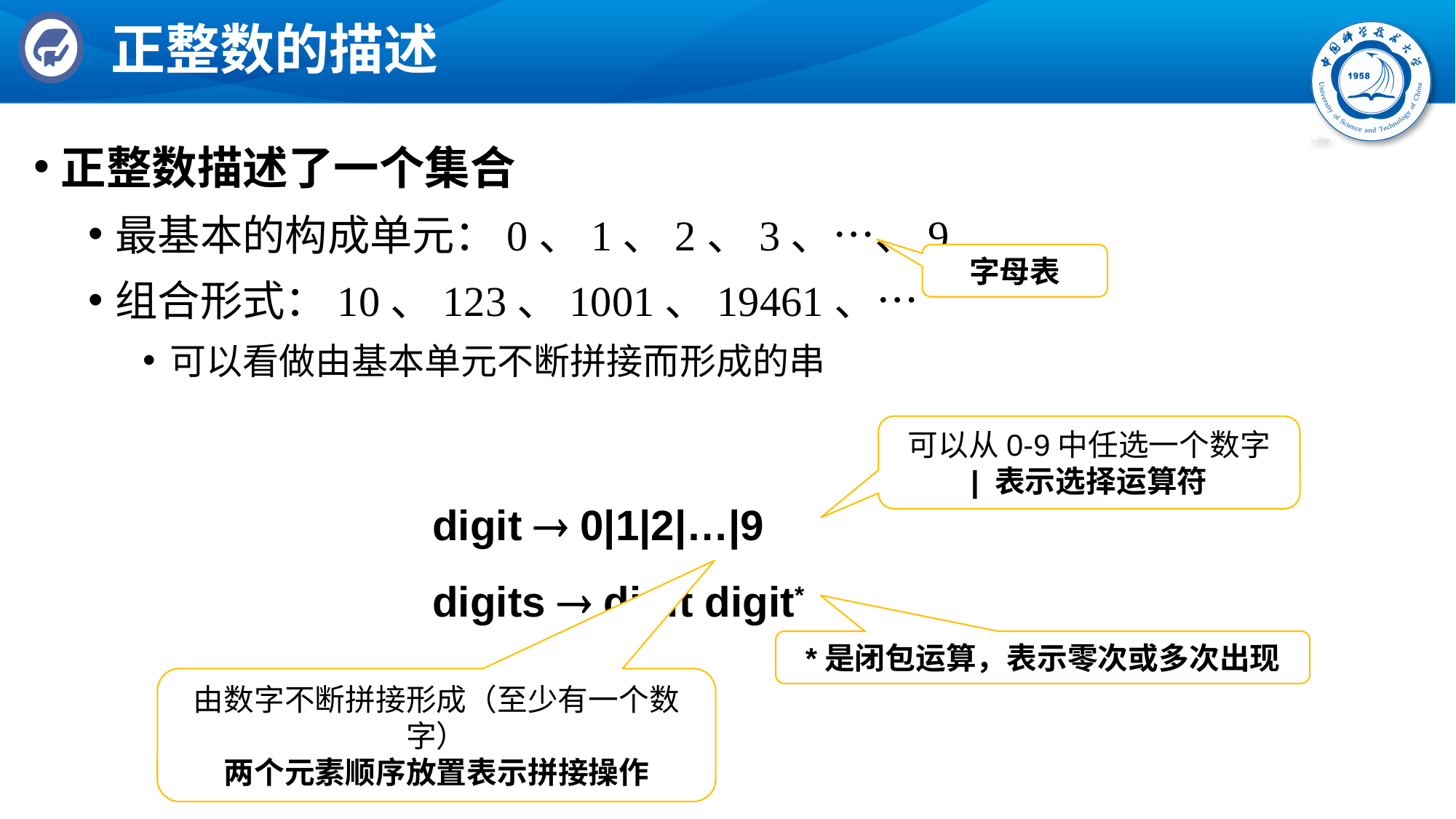

# 正整数的描述
正整数描述了一个集合
最基本的构成单元：0、1、2、3、…、9
组合形式：10、123、1001、19461、…
可以看做由基本单元不断拼接而形成的串

字母表
可以从0-9中任选一个数字
| 表示选择运算符
digit → 0|1|2|…|9
digits → digit digit*

*是闭包运算，表示零次或多次出现
由数字不断拼接形成（至少有一个数字）
两个元素顺序放置表示拼接操作